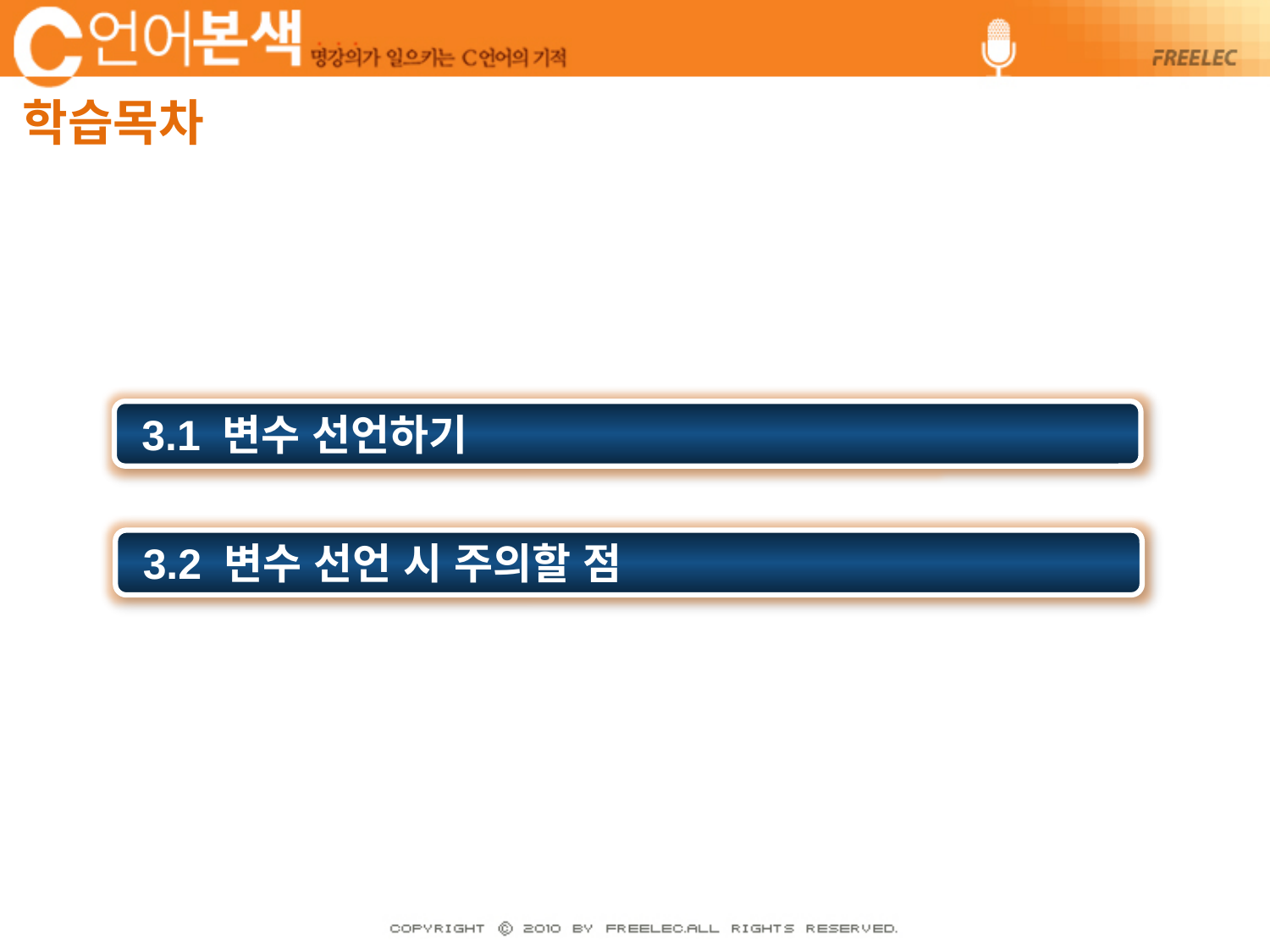

# 학습목차
 3.1 변수 선언하기
 3.2 변수 선언 시 주의할 점